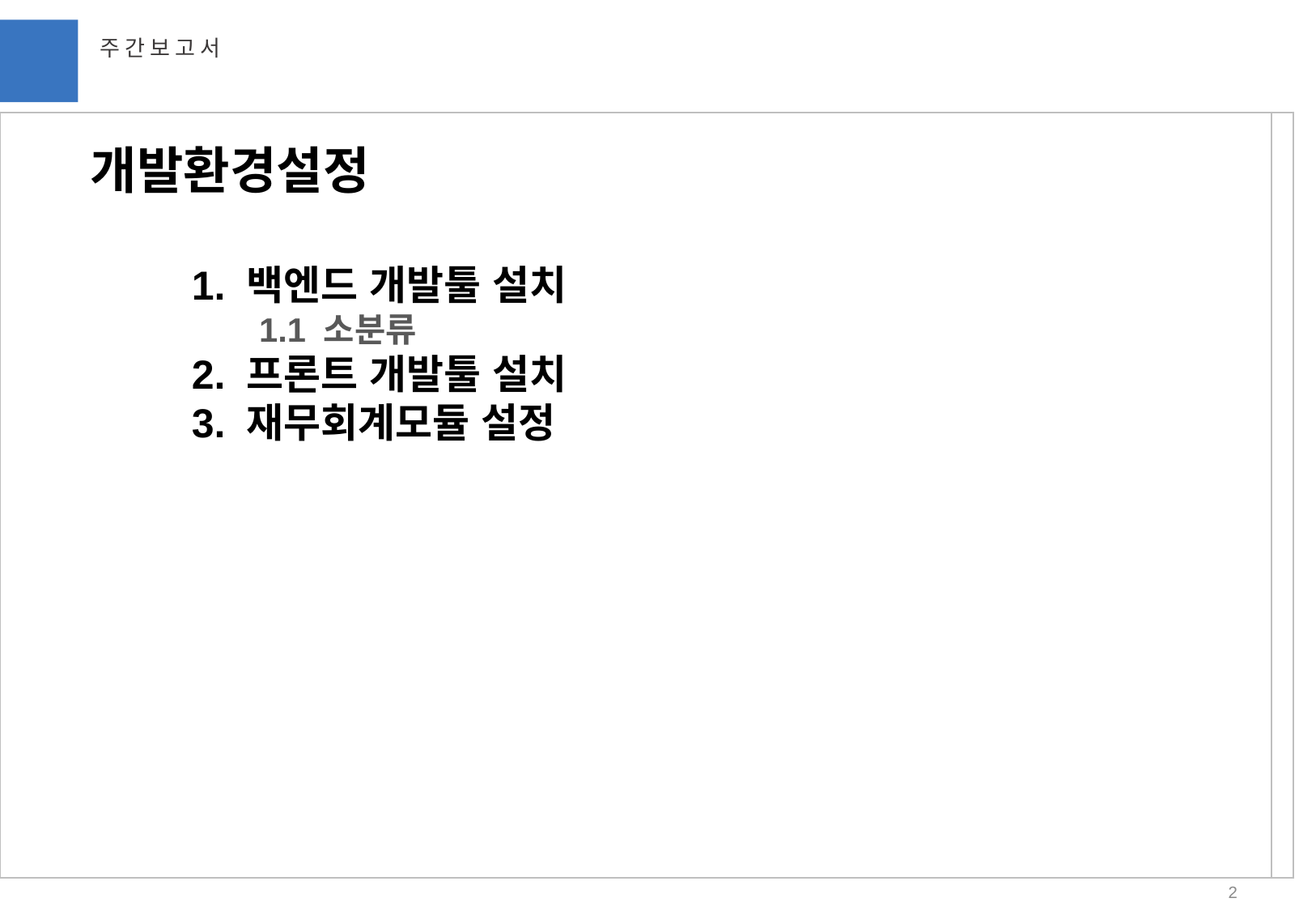

주간보고서
{{{
{{{
개발환경설정

1. 백엔드 개발툴 설치
1.1 소분류
2. 프론트 개발툴 설치
3. 재무회계모듈 설정

2